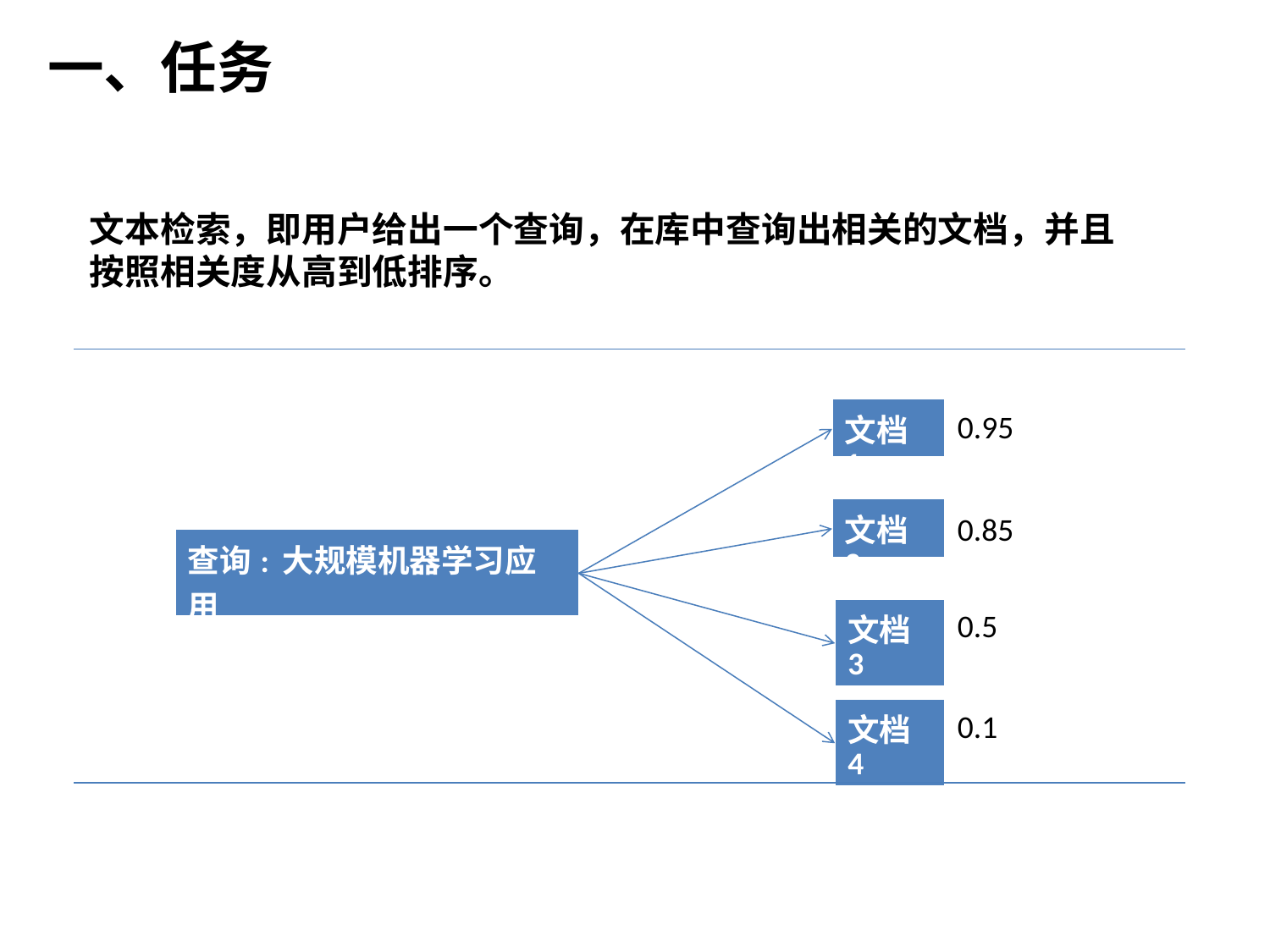

一、任务
文本检索，即用户给出一个查询，在库中查询出相关的文档，并且按照相关度从高到低排序。
| 文档1 |
| --- |
0.95
| 文档2 |
| --- |
0.85
| 查询: 大规模机器学习应用 |
| --- |
| 文档3 |
| --- |
0.5
| 文档4 |
| --- |
0.1